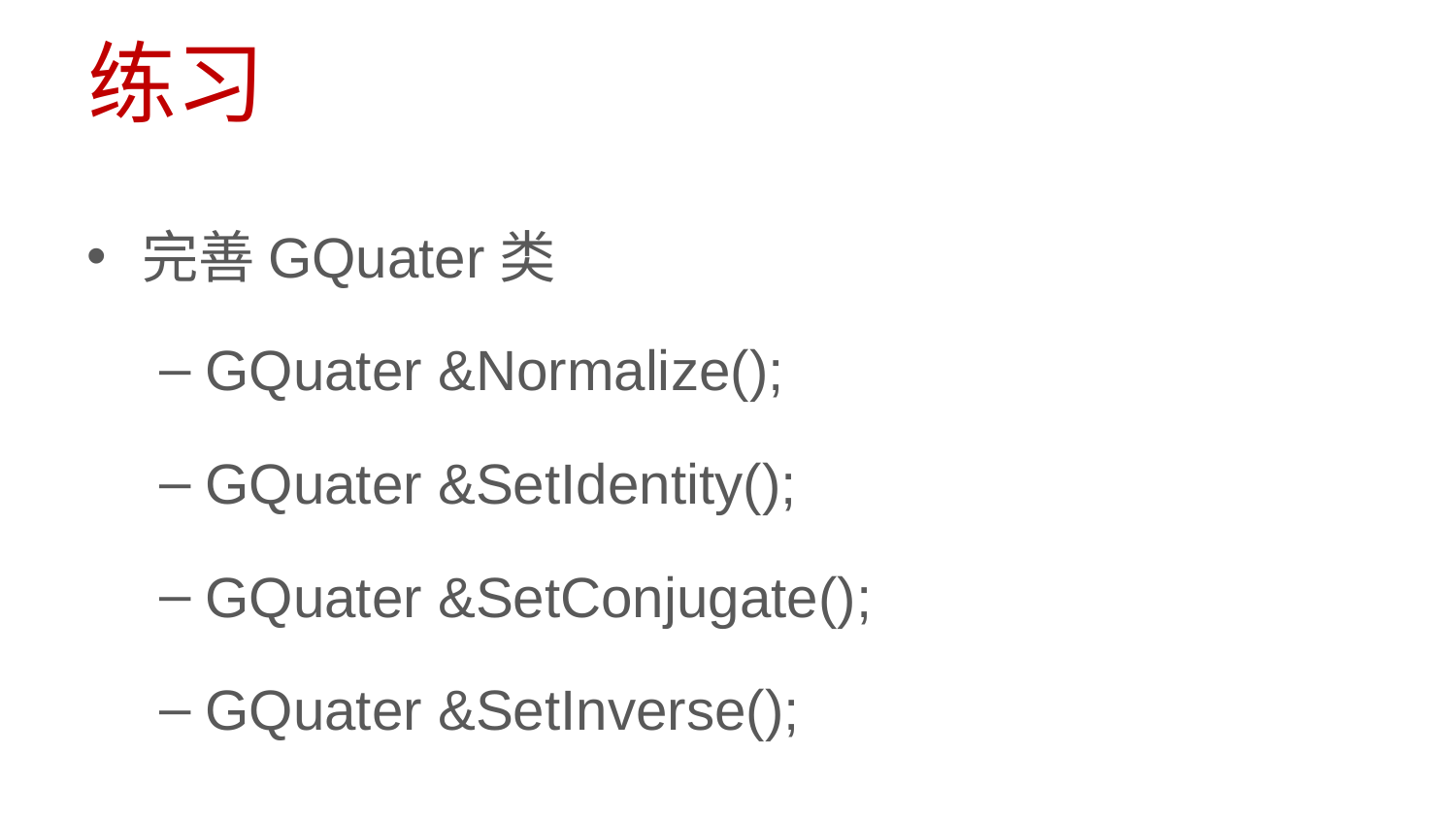

# 练习
完善GQuater类
GQuater &Normalize();
GQuater &SetIdentity();
GQuater &SetConjugate();
GQuater &SetInverse();